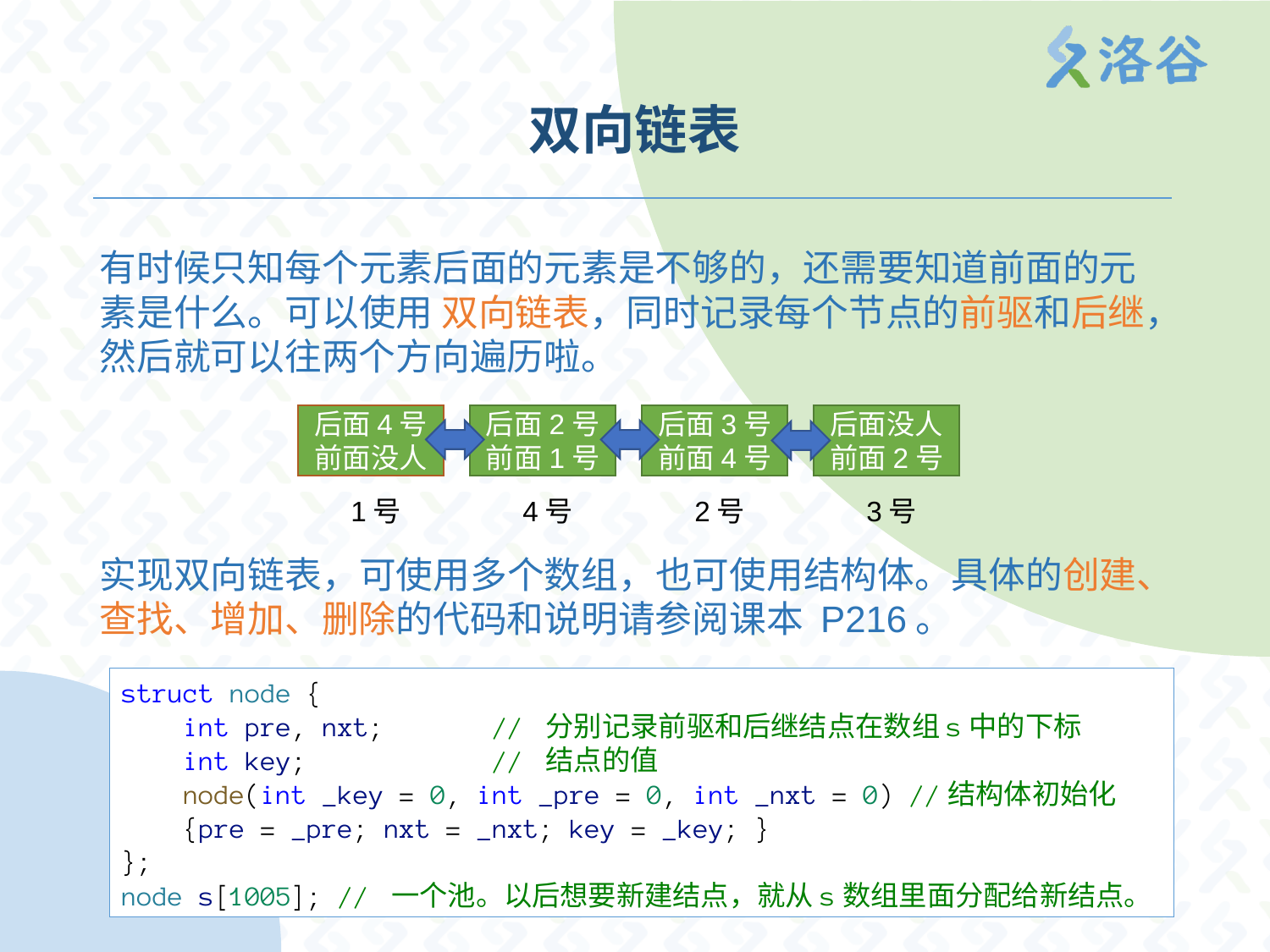

# 双向链表
有时候只知每个元素后面的元素是不够的，还需要知道前面的元素是什么。可以使用 双向链表，同时记录每个节点的前驱和后继，然后就可以往两个方向遍历啦。

实现双向链表，可使用多个数组，也可使用结构体。具体的创建、查找、增加、删除的代码和说明请参阅课本 P216。
后面4号
前面没人
后面2号
前面1号
后面没人
前面2号
后面3号
前面4号

1号
4号
2号
3号
struct node {
    int pre, nxt;       // 分别记录前驱和后继结点在数组s中的下标
    int key;            // 结点的值
    node(int _key = 0, int _pre = 0, int _nxt = 0) //结构体初始化
    {pre = _pre; nxt = _nxt; key = _key; }
};
node s[1005]; // 一个池。以后想要新建结点，就从s数组里面分配给新结点。